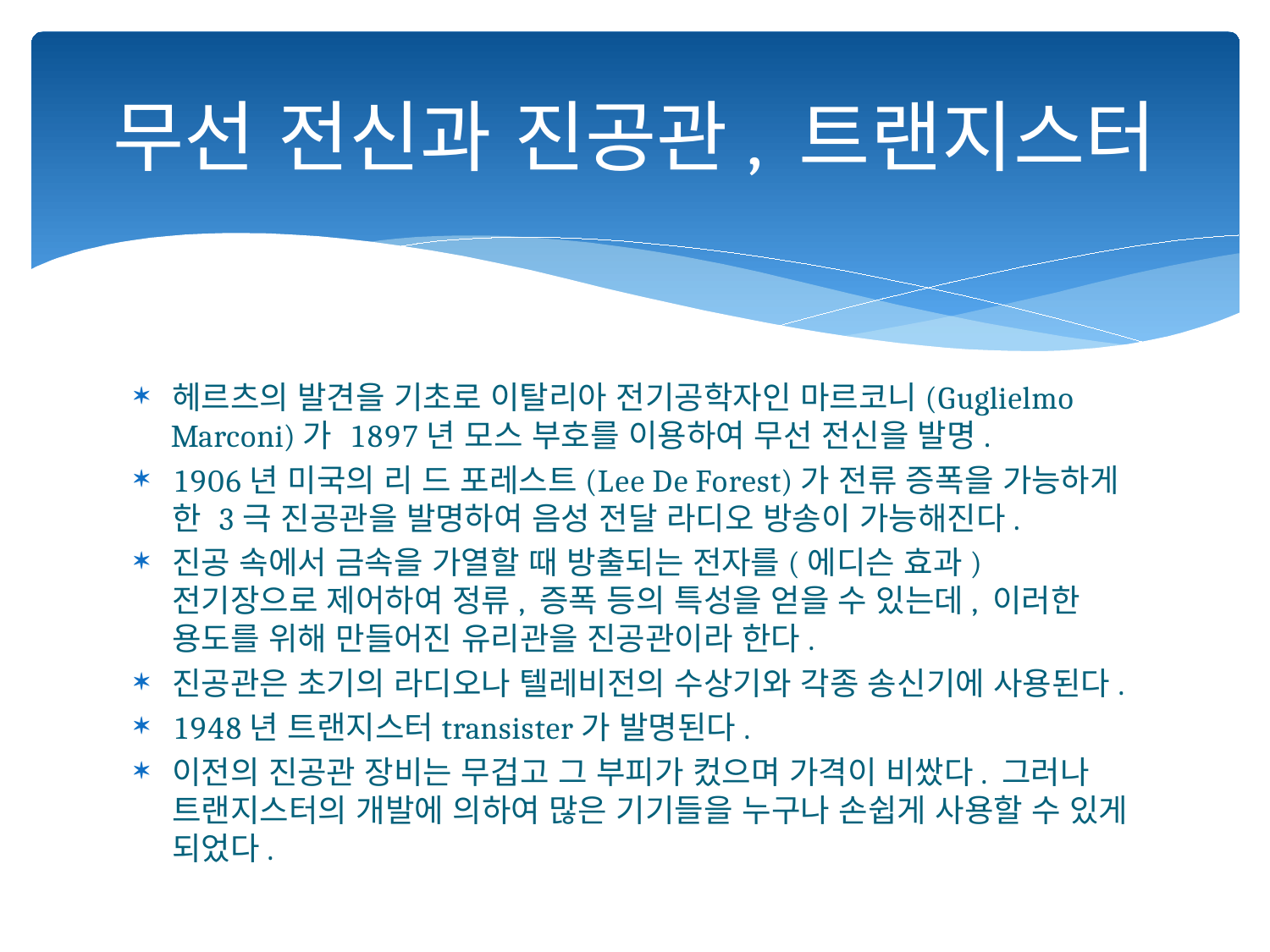

# 무선 전신과 진공관, 트랜지스터
헤르츠의 발견을 기초로 이탈리아 전기공학자인 마르코니(Guglielmo Marconi)가 1897년 모스 부호를 이용하여 무선 전신을 발명.
1906년 미국의 리 드 포레스트(Lee De Forest)가 전류 증폭을 가능하게 한 3극 진공관을 발명하여 음성 전달 라디오 방송이 가능해진다.
진공 속에서 금속을 가열할 때 방출되는 전자를(에디슨 효과) 전기장으로 제어하여 정류, 증폭 등의 특성을 얻을 수 있는데, 이러한 용도를 위해 만들어진 유리관을 진공관이라 한다.
진공관은 초기의 라디오나 텔레비전의 수상기와 각종 송신기에 사용된다.
1948년 트랜지스터transister가 발명된다.
이전의 진공관 장비는 무겁고 그 부피가 컸으며 가격이 비쌌다. 그러나 트랜지스터의 개발에 의하여 많은 기기들을 누구나 손쉽게 사용할 수 있게 되었다.